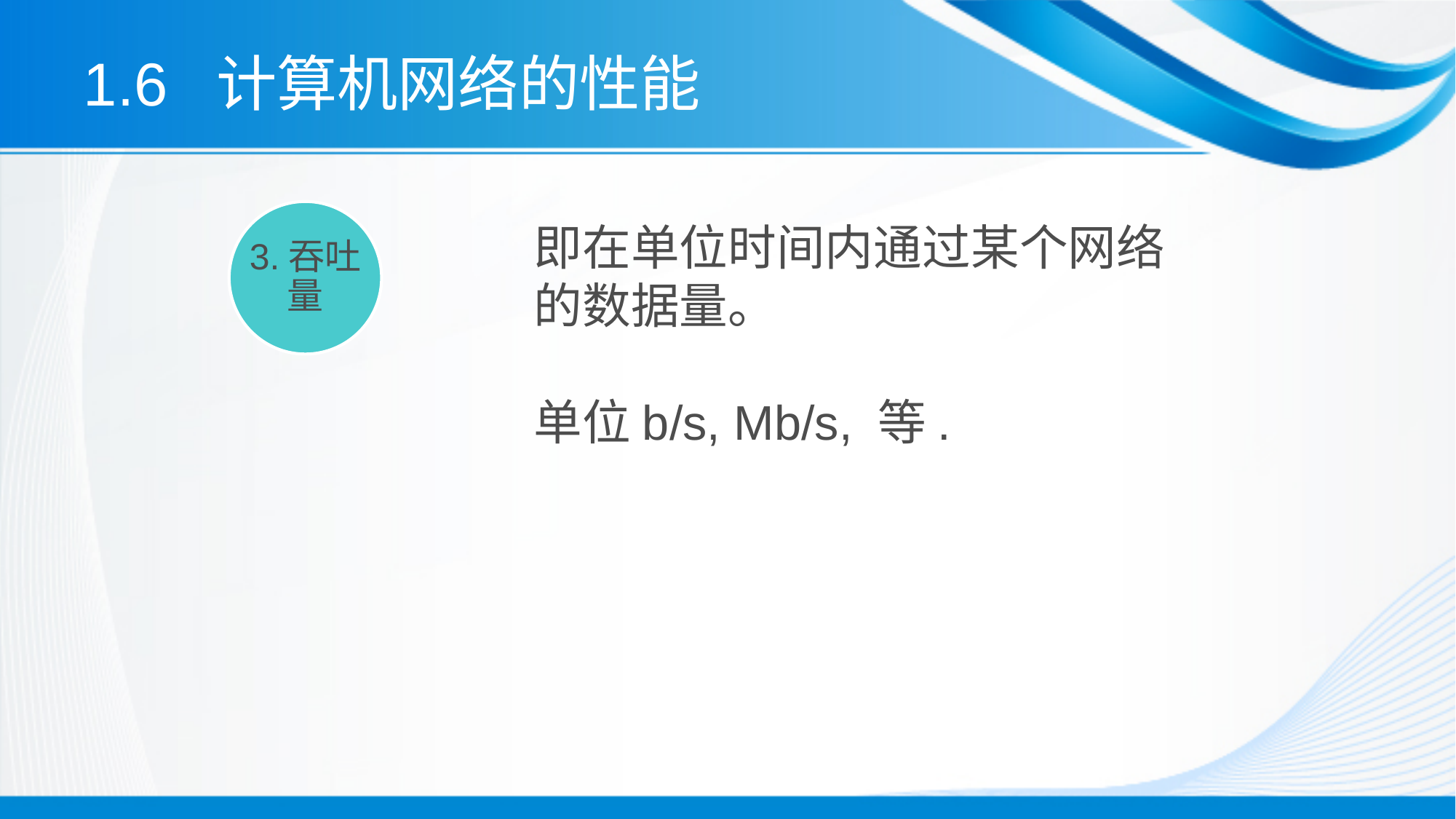

# 1.6  计算机网络的性能

3.吞吐量
即在单位时间内通过某个网络的数据量。

单位b/s, Mb/s, 等.